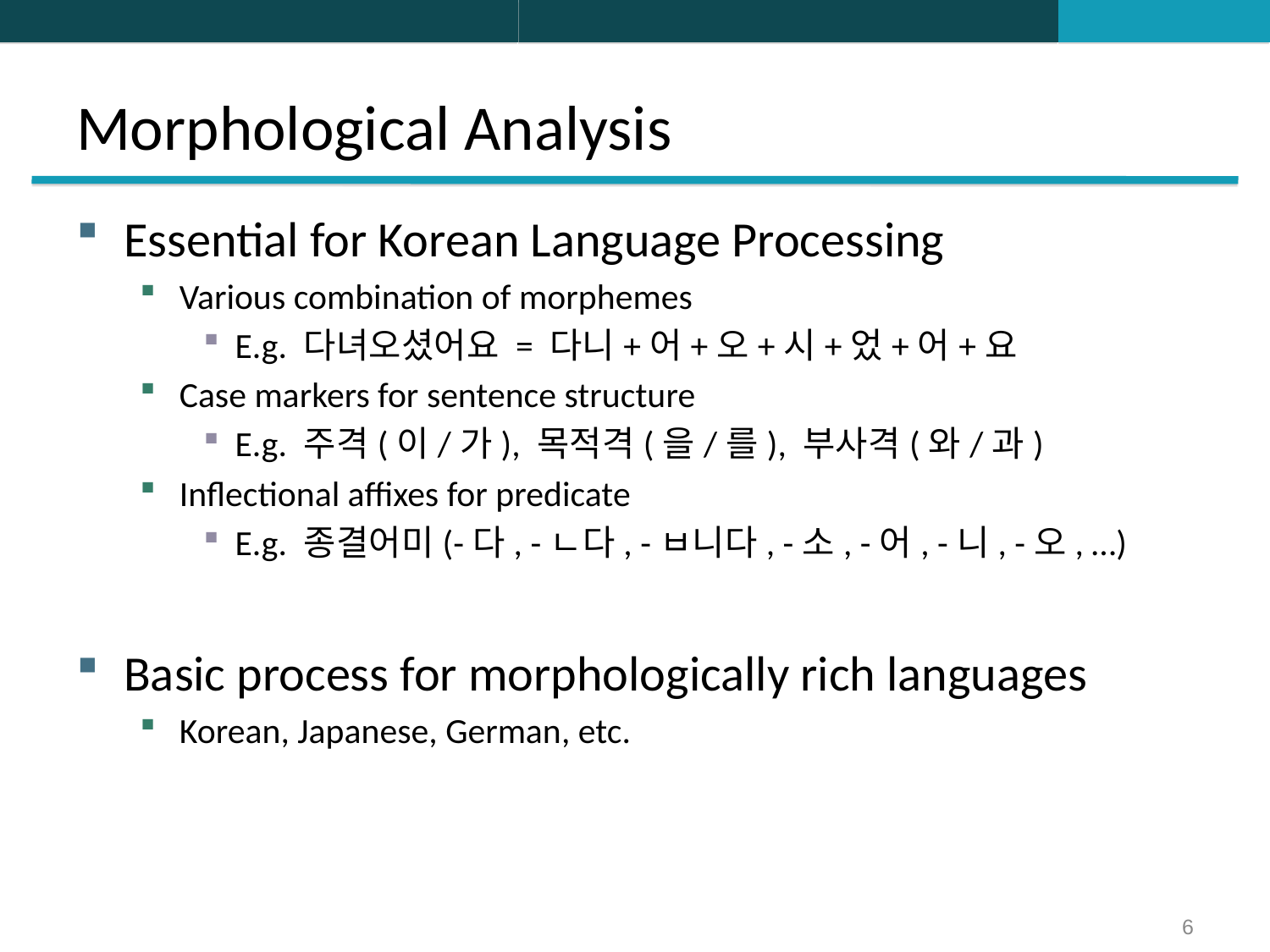

# Morphological Analysis
Essential for Korean Language Processing
Various combination of morphemes
E.g. 다녀오셨어요 = 다니+어+오+시+었+어+요
Case markers for sentence structure
E.g. 주격(이/가), 목적격(을/를), 부사격(와/과)
Inflectional affixes for predicate
E.g. 종결어미(-다, -ㄴ다, -ㅂ니다, -소, -어, -니, -오, …)

Basic process for morphologically rich languages
Korean, Japanese, German, etc.
6